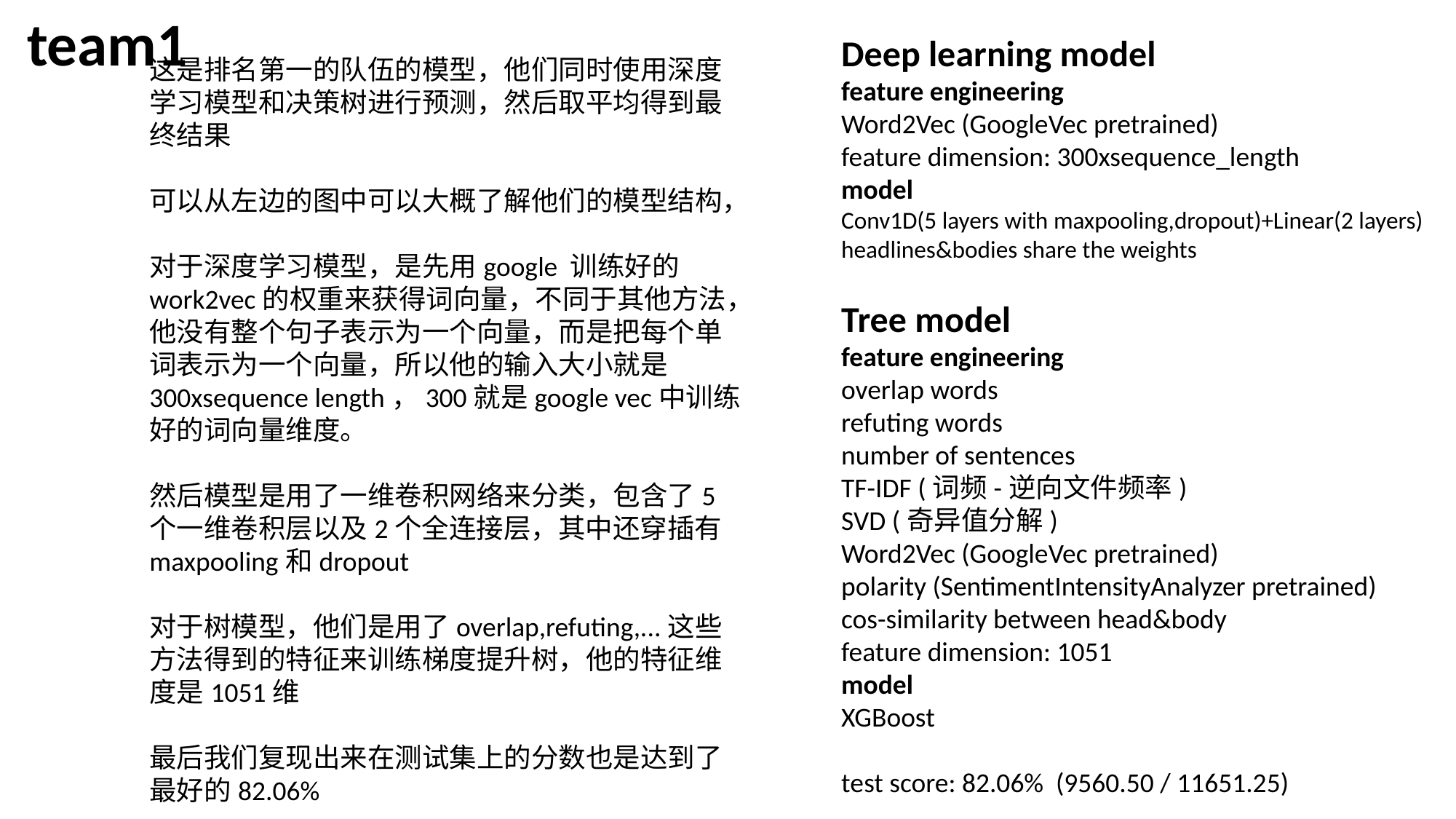

team1
Deep learning model
feature engineering
Word2Vec (GoogleVec pretrained)
feature dimension: 300xsequence_length
model
Conv1D(5 layers with maxpooling,dropout)+Linear(2 layers)
headlines&bodies share the weights

Tree model
feature engineering
overlap words
refuting words
number of sentences
TF-IDF (词频-逆向文件频率)
SVD (奇异值分解)
Word2Vec (GoogleVec pretrained)
polarity (SentimentIntensityAnalyzer pretrained)
cos-similarity between head&body
feature dimension: 1051
model
XGBoost

test score: 82.06%  (9560.50 / 11651.25)
这是排名第一的队伍的模型，他们同时使用深度学习模型和决策树进行预测，然后取平均得到最终结果

可以从左边的图中可以大概了解他们的模型结构，

对于深度学习模型，是先用google 训练好的work2vec的权重来获得词向量，不同于其他方法，他没有整个句子表示为一个向量，而是把每个单词表示为一个向量，所以他的输入大小就是300xsequence length，300就是google vec中训练好的词向量维度。

然后模型是用了一维卷积网络来分类，包含了5个一维卷积层以及2个全连接层，其中还穿插有maxpooling和dropout

对于树模型，他们是用了overlap,refuting,...这些方法得到的特征来训练梯度提升树，他的特征维度是1051维

最后我们复现出来在测试集上的分数也是达到了最好的82.06%